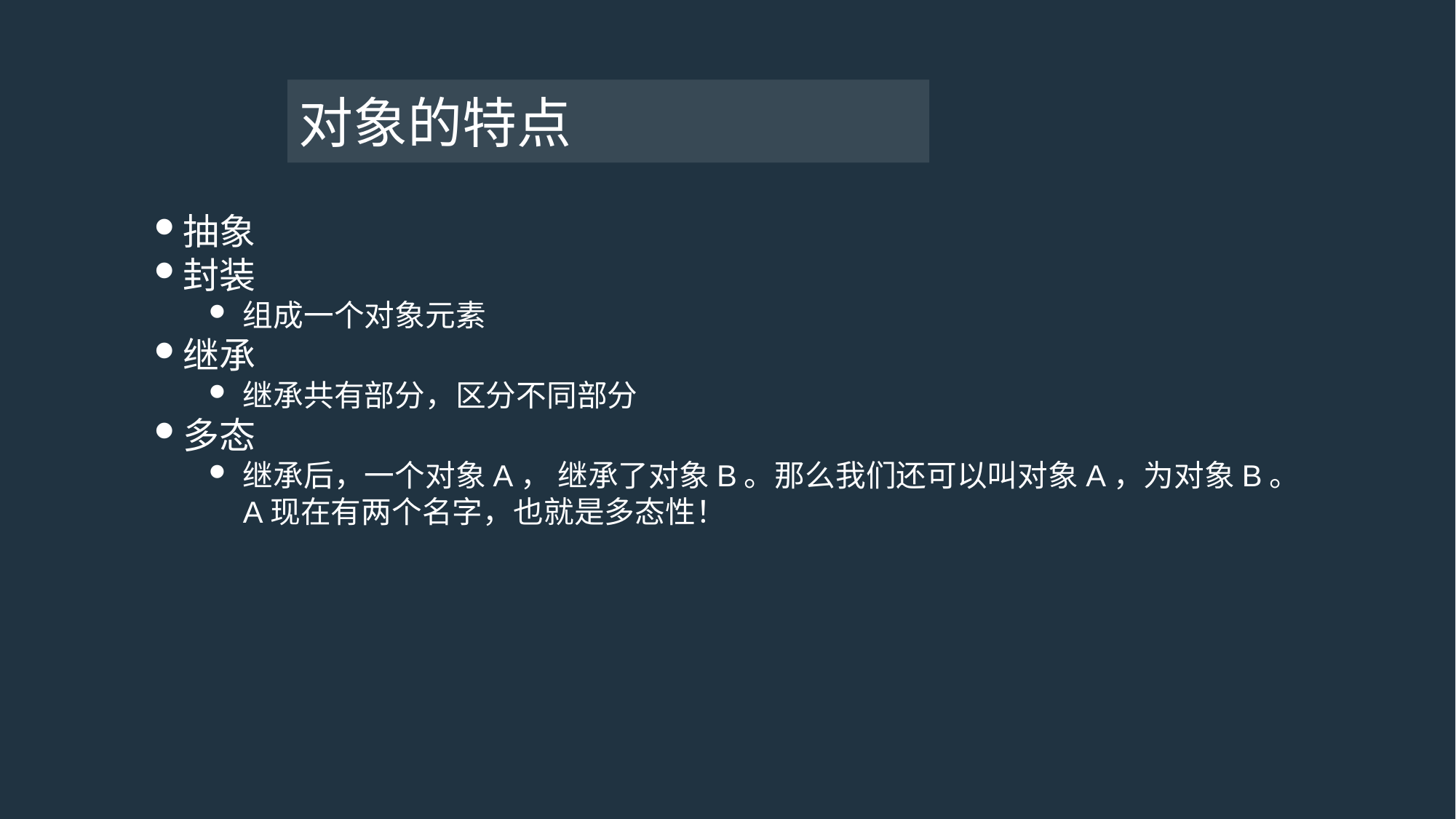

# 对象的特点
抽象
封装
组成一个对象元素
继承
继承共有部分，区分不同部分
多态
继承后，一个对象A， 继承了对象B。那么我们还可以叫对象A，为对象B。A现在有两个名字，也就是多态性！